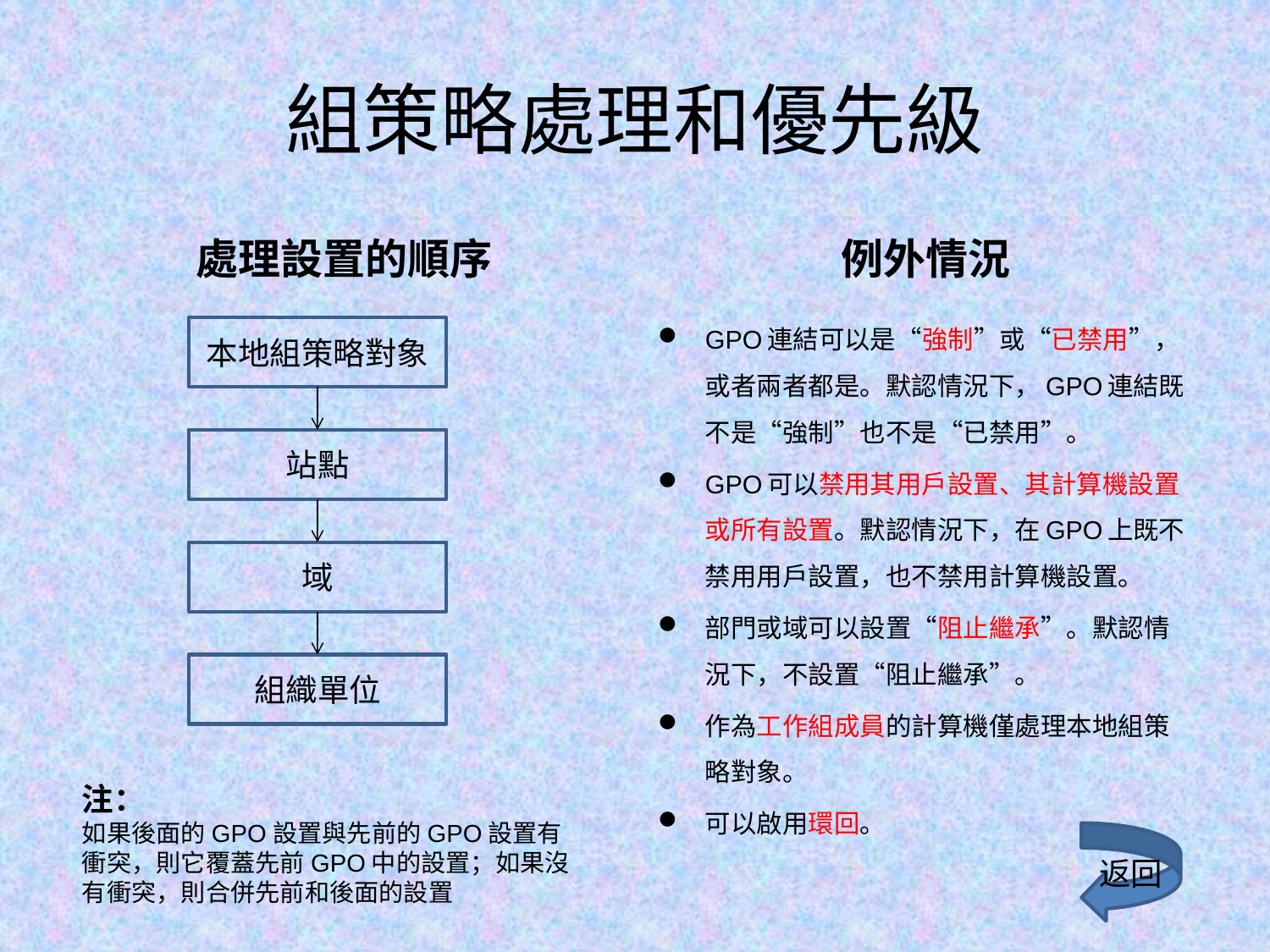

# 組策略處理和優先級
處理設置的順序
例外情況
GPO連結可以是“強制”或“已禁用”，或者兩者都是。默認情況下，GPO連結既不是“強制”也不是“已禁用”。
GPO可以禁用其用戶設置、其計算機設置或所有設置。默認情況下，在GPO上既不禁用用戶設置，也不禁用計算機設置。
部門或域可以設置“阻止繼承”。默認情況下，不設置“阻止繼承”。
作為工作組成員的計算機僅處理本地組策略對象。
可以啟用環回。

本地組策略對象
站點
域
組織單位
注：
如果後面的GPO設置與先前的GPO設置有衝突，則它覆蓋先前GPO中的設置；如果沒有衝突，則合併先前和後面的設置
返回